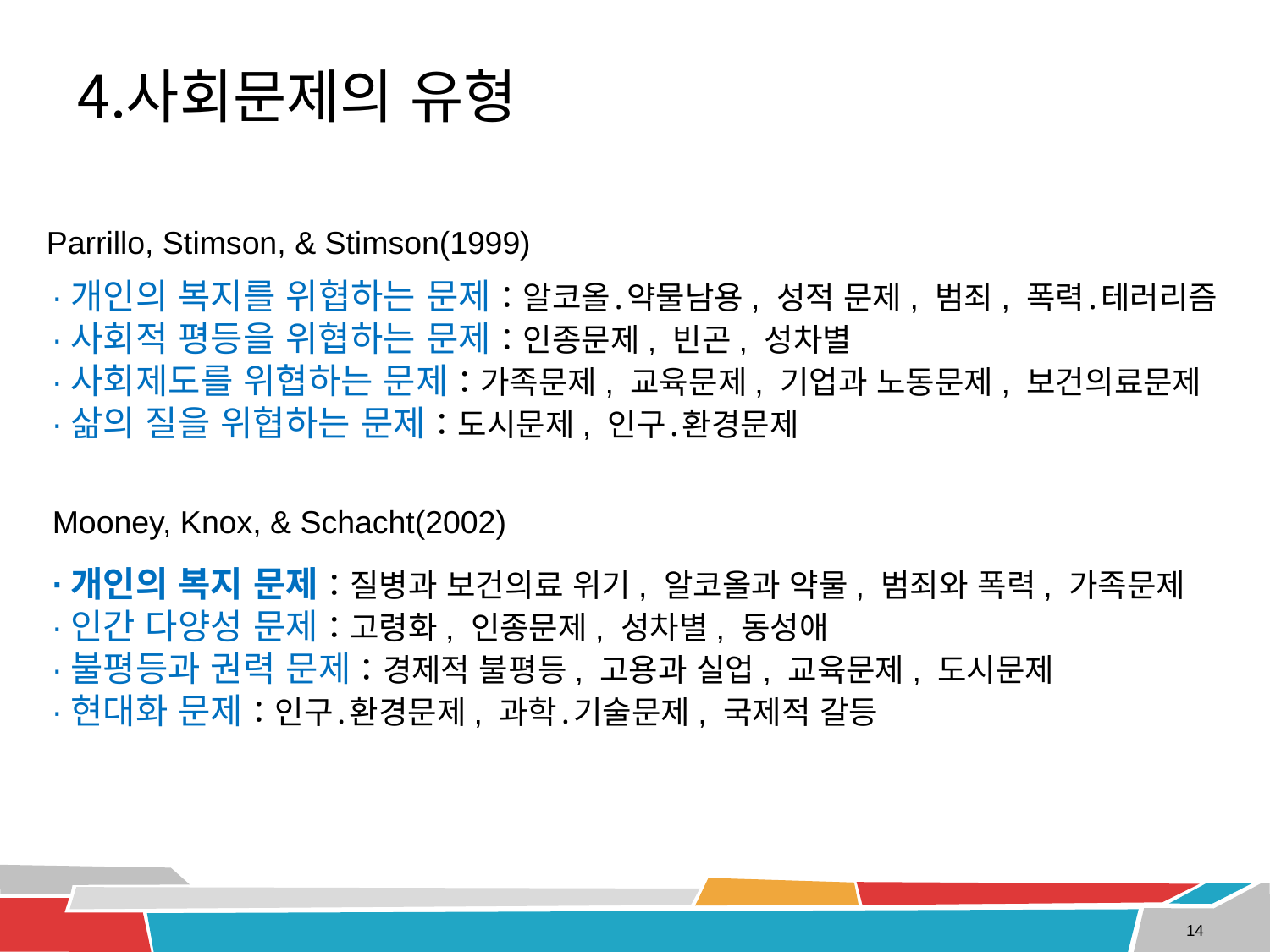

# 사회문제의 유형
Parrillo, Stimson, & Stimson(1999)
∙개인의 복지를 위협하는 문제：알코올․약물남용, 성적 문제, 범죄, 폭력․테러리즘
∙사회적 평등을 위협하는 문제：인종문제, 빈곤, 성차별
∙사회제도를 위협하는 문제：가족문제, 교육문제, 기업과 노동문제, 보건의료문제
∙삶의 질을 위협하는 문제：도시문제, 인구․환경문제
Mooney, Knox, & Schacht(2002)
∙개인의 복지 문제：질병과 보건의료 위기, 알코올과 약물, 범죄와 폭력, 가족문제
∙인간 다양성 문제：고령화, 인종문제, 성차별, 동성애
∙불평등과 권력 문제：경제적 불평등, 고용과 실업, 교육문제, 도시문제
∙현대화 문제：인구․환경문제, 과학․기술문제, 국제적 갈등
14